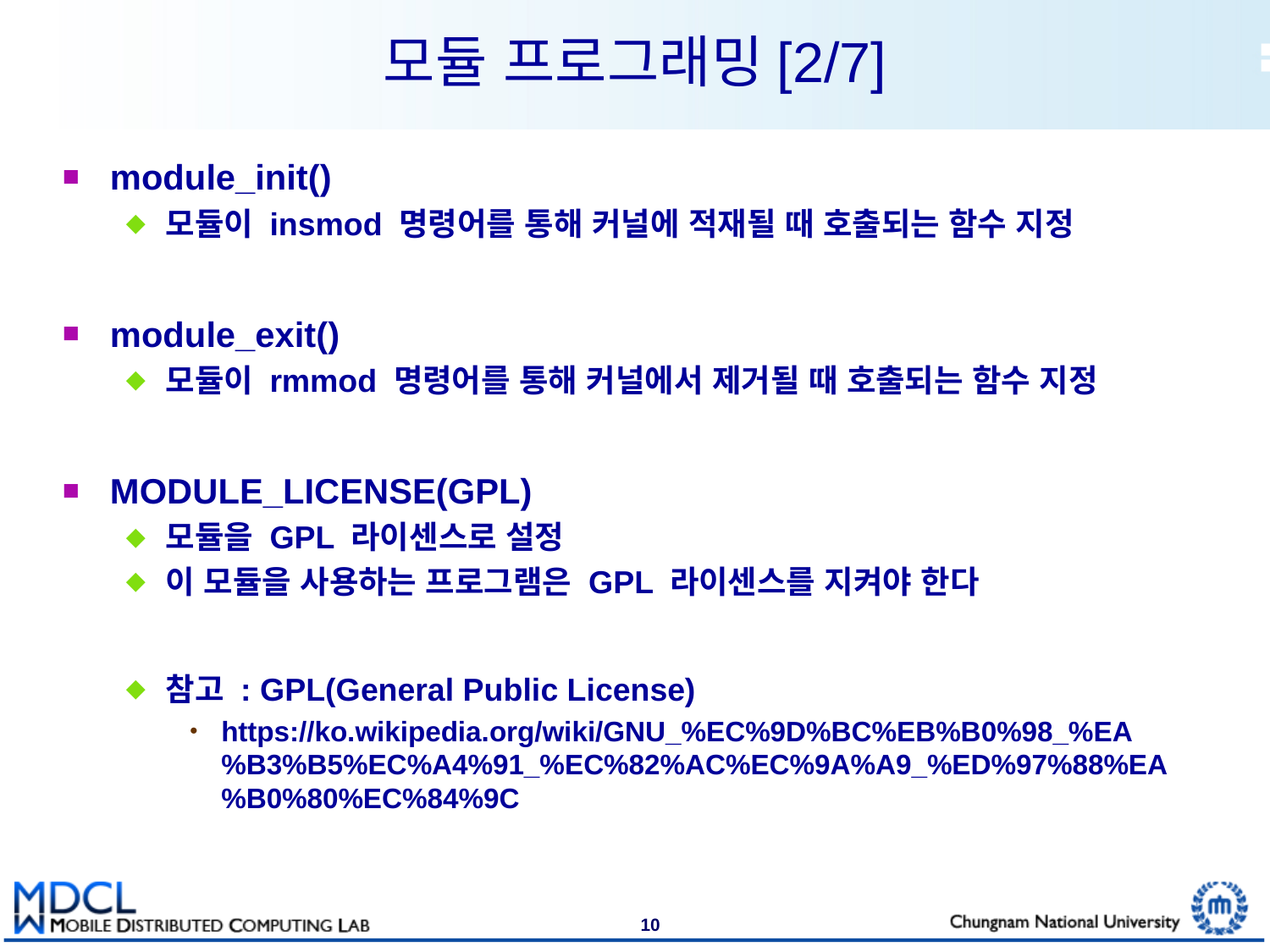

# 모듈 프로그래밍[2/7]
module_init()
모듈이 insmod 명령어를 통해 커널에 적재될 때 호출되는 함수 지정

module_exit()
모듈이 rmmod 명령어를 통해 커널에서 제거될 때 호출되는 함수 지정

MODULE_LICENSE(GPL)
모듈을 GPL 라이센스로 설정
이 모듈을 사용하는 프로그램은 GPL 라이센스를 지켜야 한다

참고 : GPL(General Public License)
https://ko.wikipedia.org/wiki/GNU_%EC%9D%BC%EB%B0%98_%EA%B3%B5%EC%A4%91_%EC%82%AC%EC%9A%A9_%ED%97%88%EA%B0%80%EC%84%9C